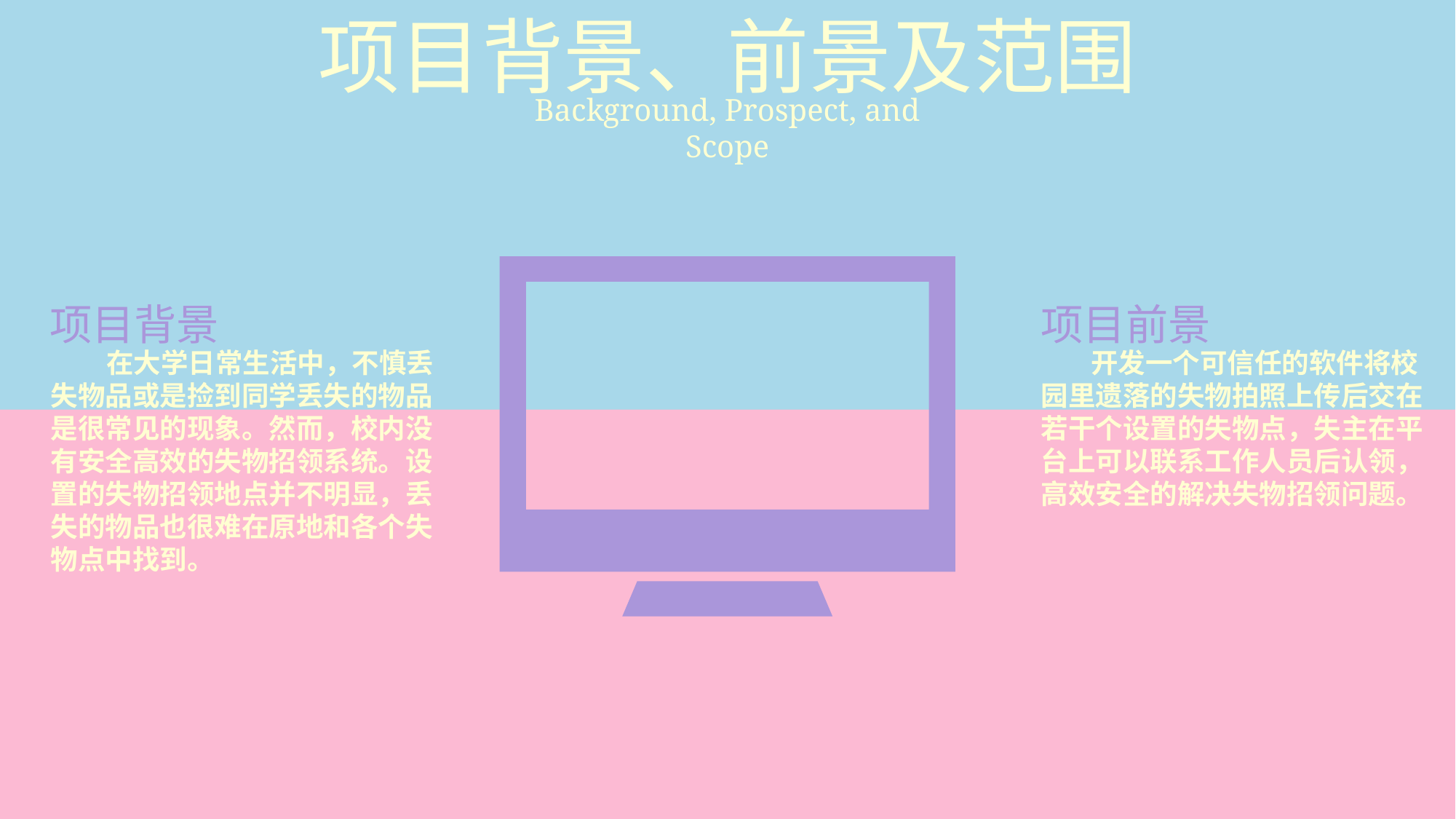

项目背景、前景及范围

Background, Prospect, and Scope

项目背景
项目前景
        在大学日常生活中，不慎丢失物品或是捡到同学丢失的物品是很常见的现象。然而，校内没有安全高效的失物招领系统。设置的失物招领地点并不明显，丢失的物品也很难在原地和各个失物点中找到。
       开发一个可信任的软件将校园里遗落的失物拍照上传后交在若干个设置的失物点，失主在平台上可以联系工作人员后认领，高效安全的解决失物招领问题。